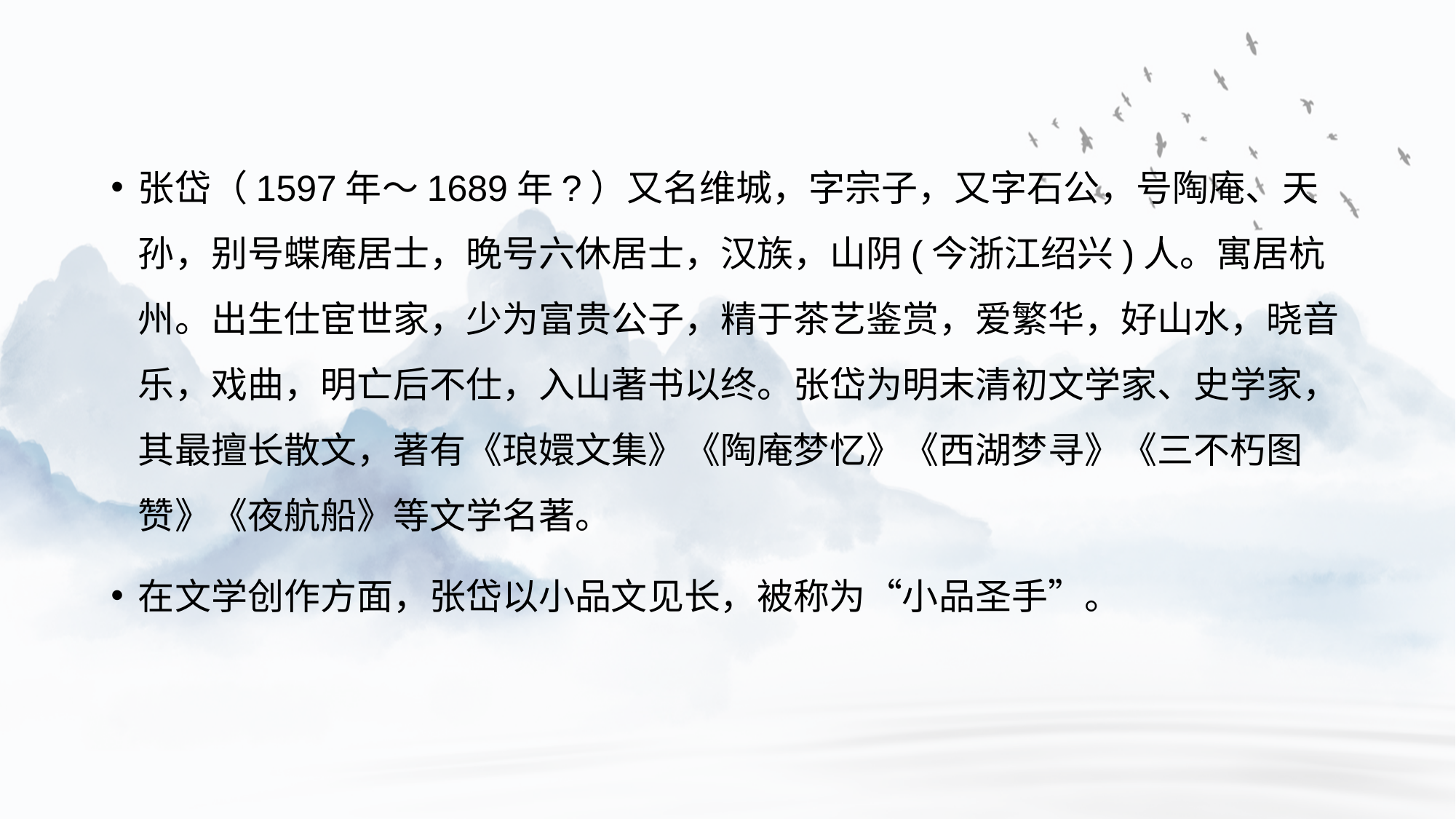

张岱（1597年～1689年?）又名维城，字宗子，又字石公，号陶庵、天孙，别号蝶庵居士，晚号六休居士，汉族，山阴(今浙江绍兴)人。寓居杭州。出生仕宦世家，少为富贵公子，精于茶艺鉴赏，爱繁华，好山水，晓音乐，戏曲，明亡后不仕，入山著书以终。张岱为明末清初文学家、史学家，其最擅长散文，著有《琅嬛文集》《陶庵梦忆》《西湖梦寻》《三不朽图赞》《夜航船》等文学名著。
在文学创作方面，张岱以小品文见长，被称为“小品圣手”。